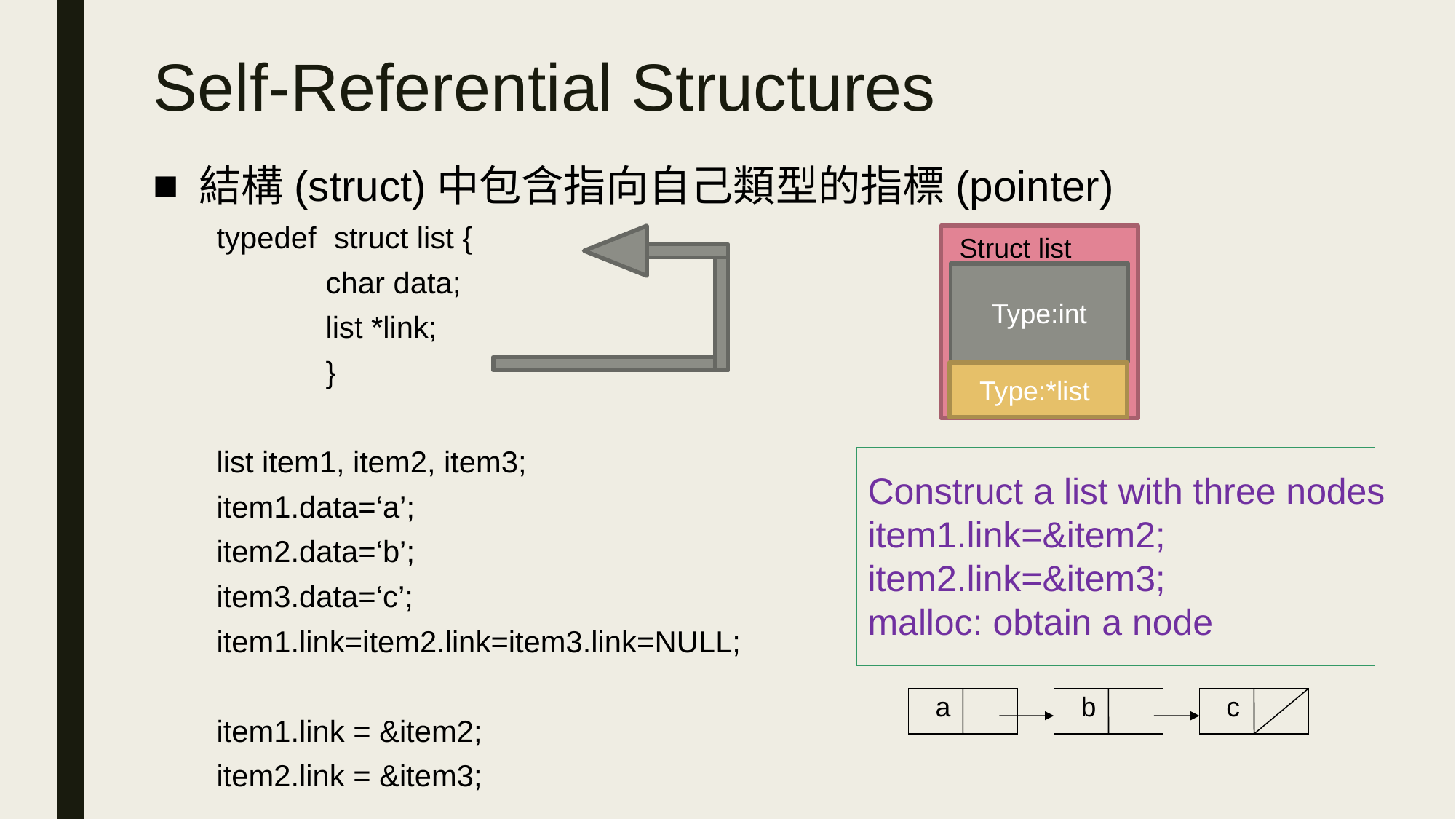

# Self-Referential Structures
結構(struct)中包含指向自己類型的指標(pointer)
typedef	 struct list {
	char data;
	list *link;
	}

list item1, item2, item3;
item1.data=‘a’;
item2.data=‘b’;
item3.data=‘c’;
item1.link=item2.link=item3.link=NULL;

item1.link = &item2;
item2.link = &item3;

Struct list

Type:int

Type:*list

Construct a list with three nodes
item1.link=&item2;
item2.link=&item3;
malloc: obtain a node
a
b
c